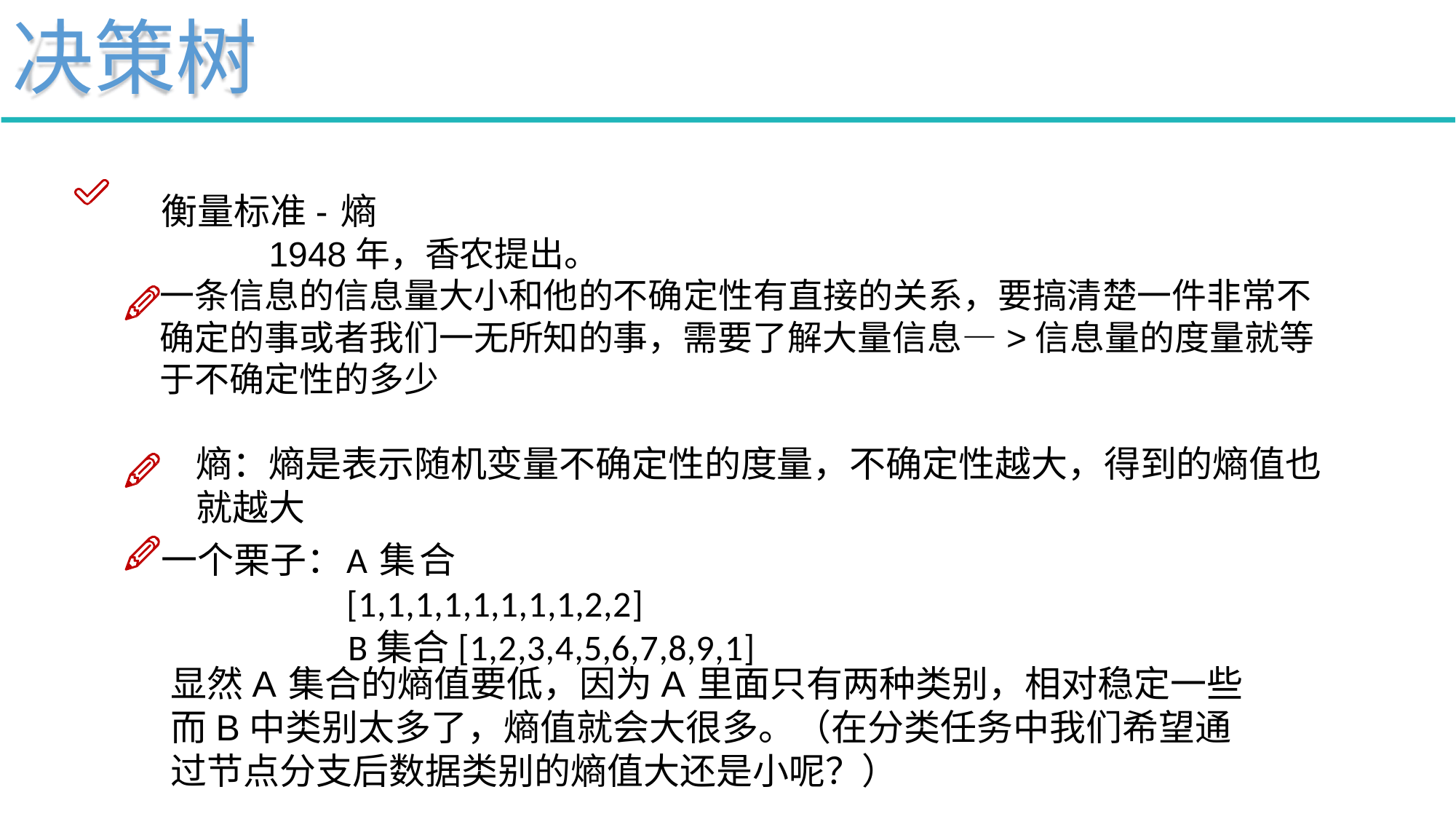

# 决策树
衡量标准-熵
	1948年，香农提出。
一条信息的信息量大小和他的不确定性有直接的关系，要搞清楚一件非常不确定的事或者我们一无所知的事，需要了解大量信息—>信息量的度量就等于不确定性的多少

熵：熵是表示随机变量不确定性的度量，不确定性越大，得到的熵值也就越大

一个栗子：
A集合[1,1,1,1,1,1,1,1,2,2]
B集合[1,2,3,4,5,6,7,8,9,1]
显然A集合的熵值要低，因为A里面只有两种类别，相对稳定一些 而B中类别太多了，熵值就会大很多。（在分类任务中我们希望通过节点分支后数据类别的熵值大还是小呢？）